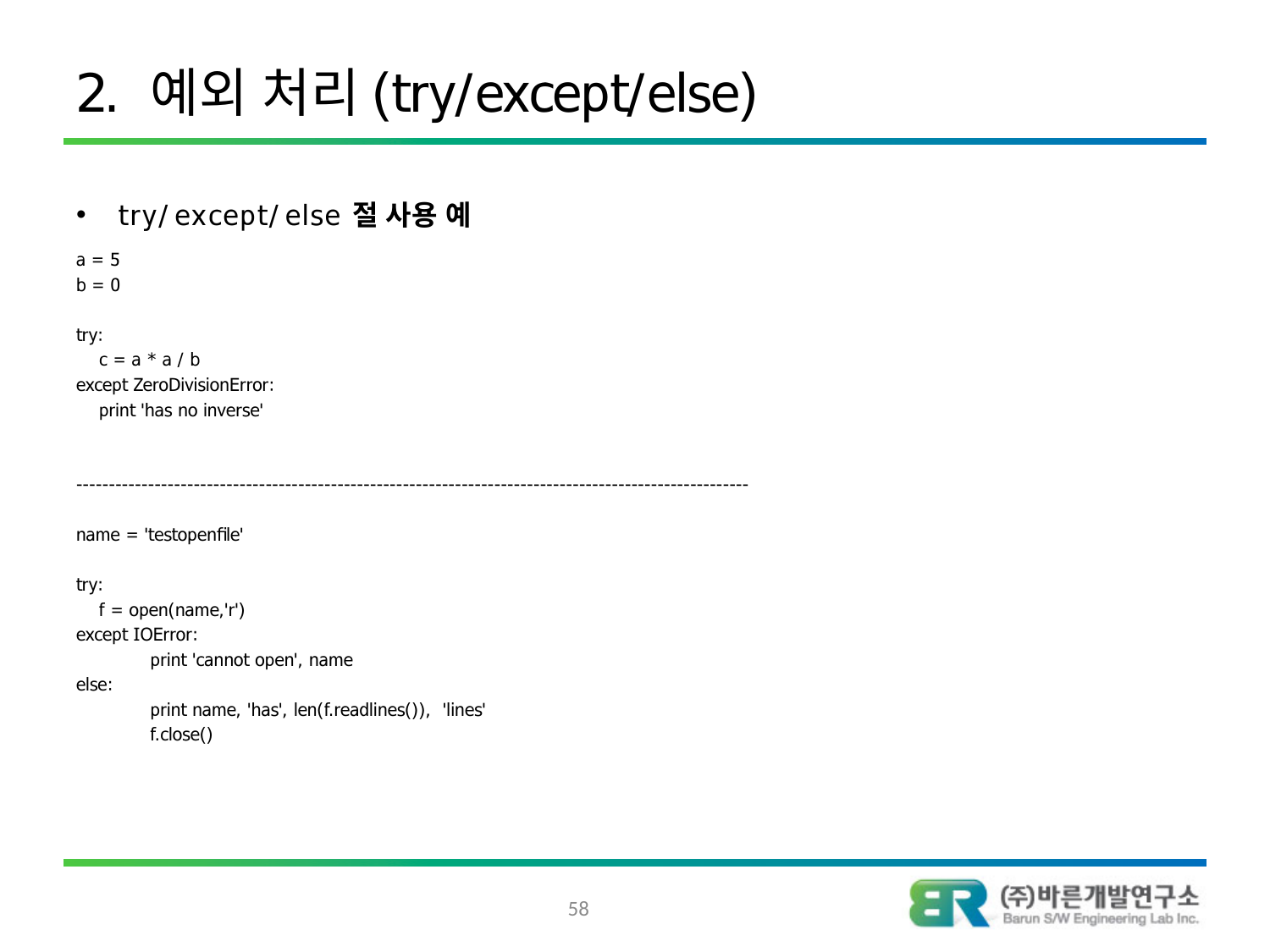

# 2. 예외 처리(try/except/else)

try/except/else 절 사용 예

a = 5
b = 0

try:
    c = a * a / b
except ZeroDivisionError:
    print 'has no inverse'

-------------------------------------------------------------------------------------------------------

name = 'testopenfile'

try:
    f = open(name,'r')
except IOError:
             print 'cannot open', name
else:
             print name, 'has', len(f.readlines()),  'lines'
             f.close()

58